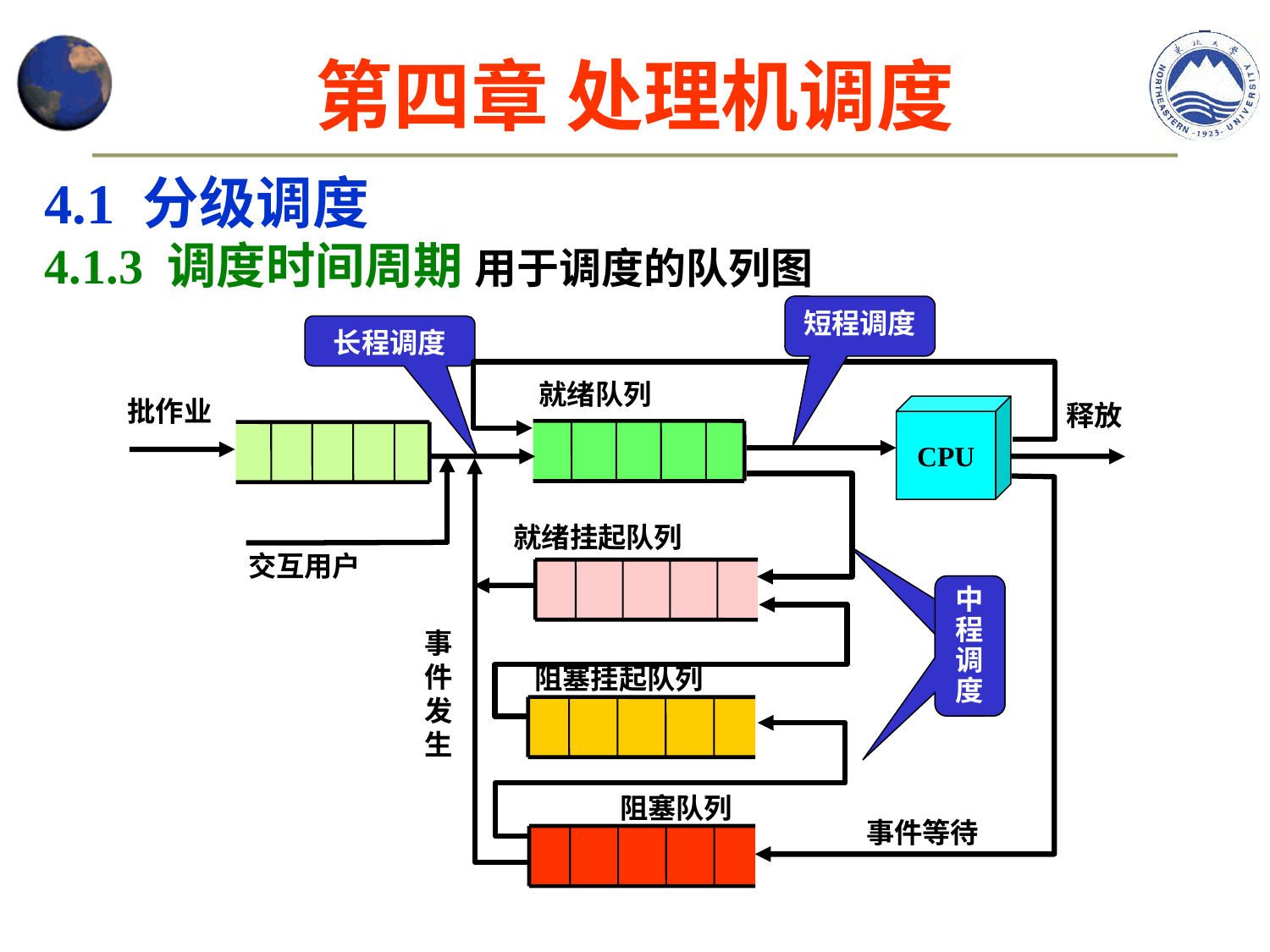

# 第四章 处理机调度
4.1 分级调度
4.1.3 调度时间周期 用于调度的队列图
短程调度
长程调度

就绪队列
批作业
CPU
释放

就绪挂起队列
交互用户

事件发生
阻塞挂起队列

阻塞队列
事件等待

中程调度